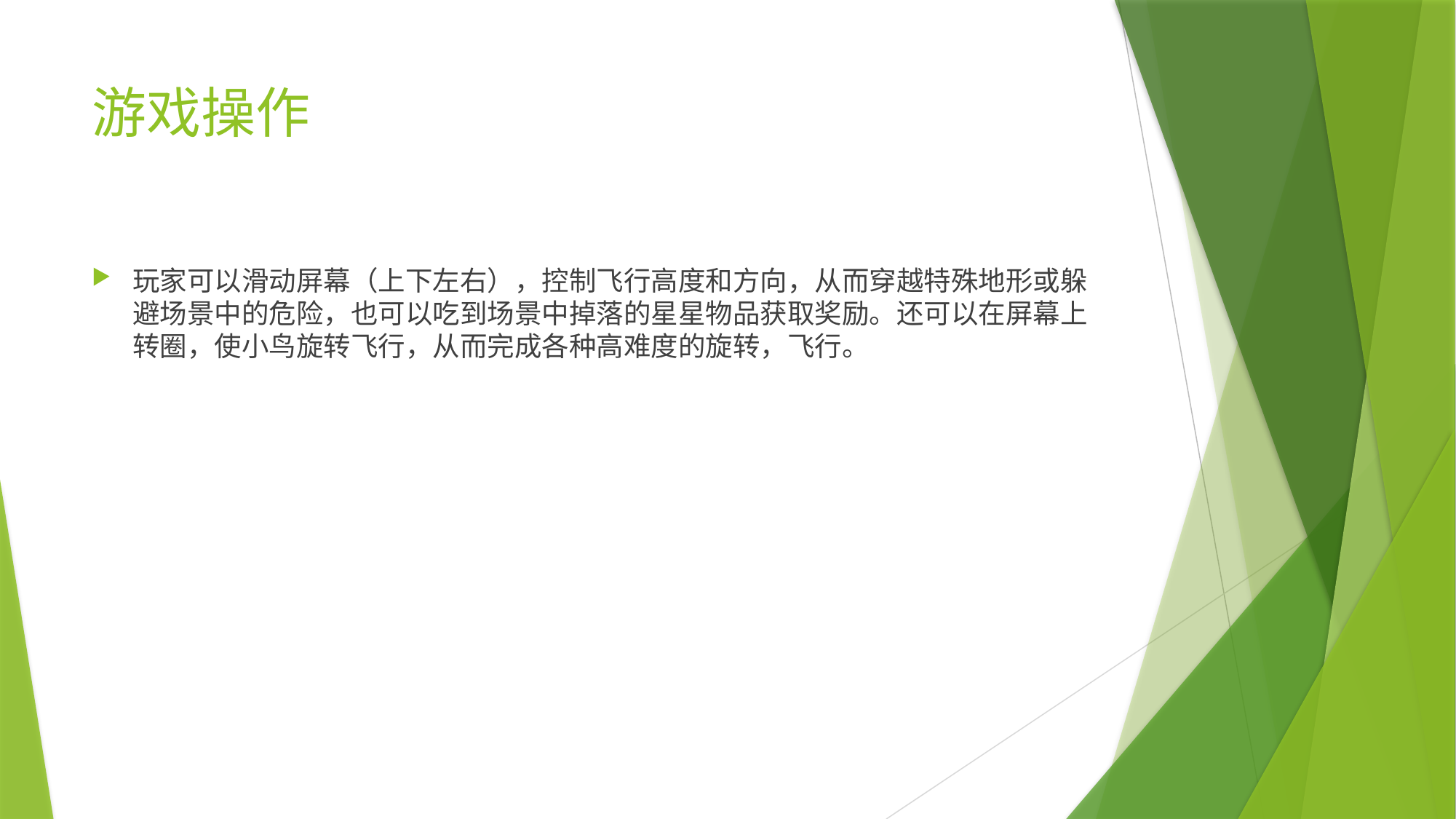

# 游戏操作
玩家可以滑动屏幕（上下左右），控制飞行高度和方向，从而穿越特殊地形或躲避场景中的危险，也可以吃到场景中掉落的星星物品获取奖励。还可以在屏幕上转圈，使小鸟旋转飞行，从而完成各种高难度的旋转，飞行。